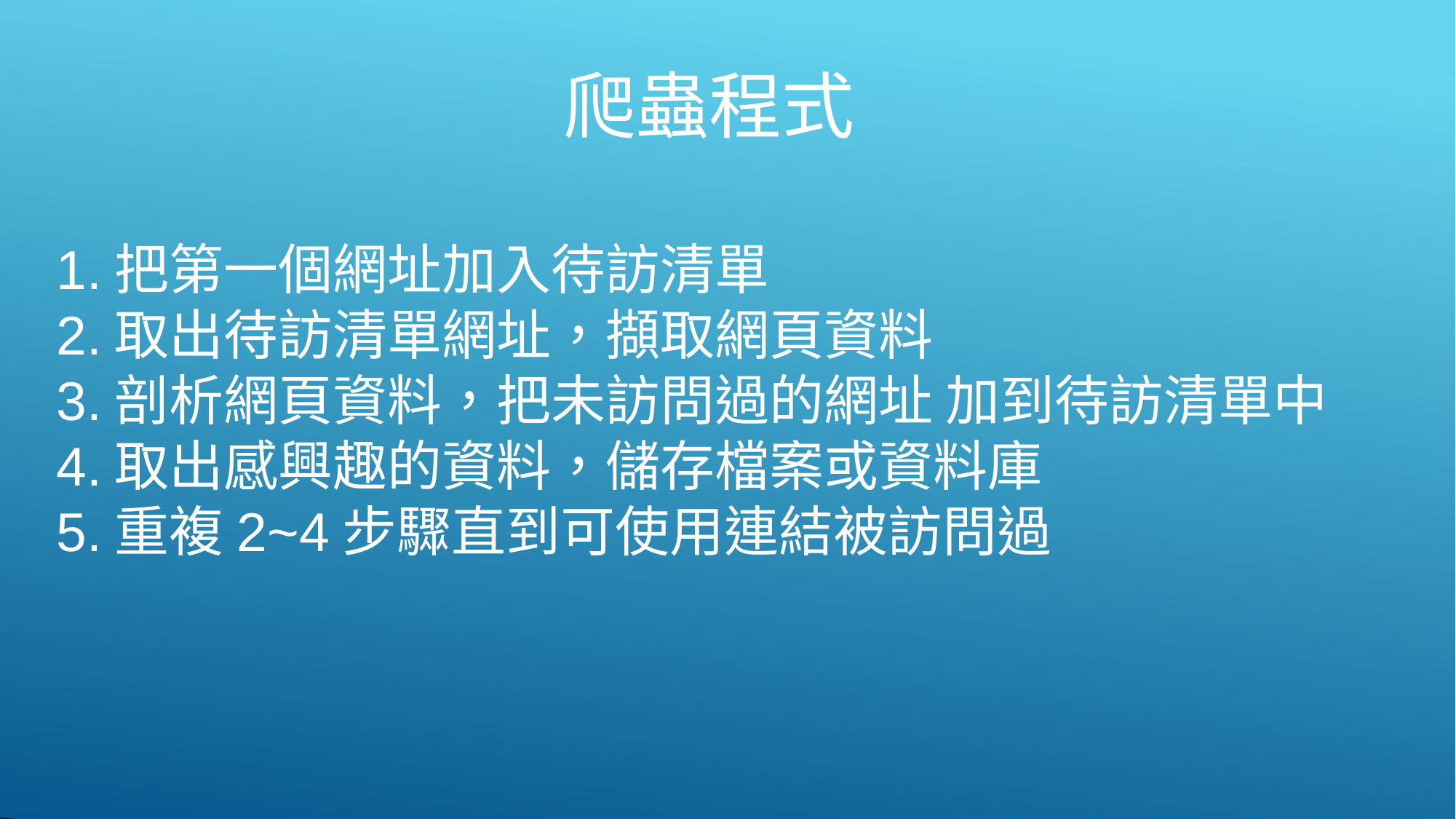

爬蟲程式

1.把第一個網址加入待訪清單
2.取出待訪清單網址，擷取網頁資料
3.剖析網頁資料，把未訪問過的網址 加到待訪清單中
4.取出感興趣的資料，儲存檔案或資料庫
5.重複2~4步驟直到可使用連結被訪問過